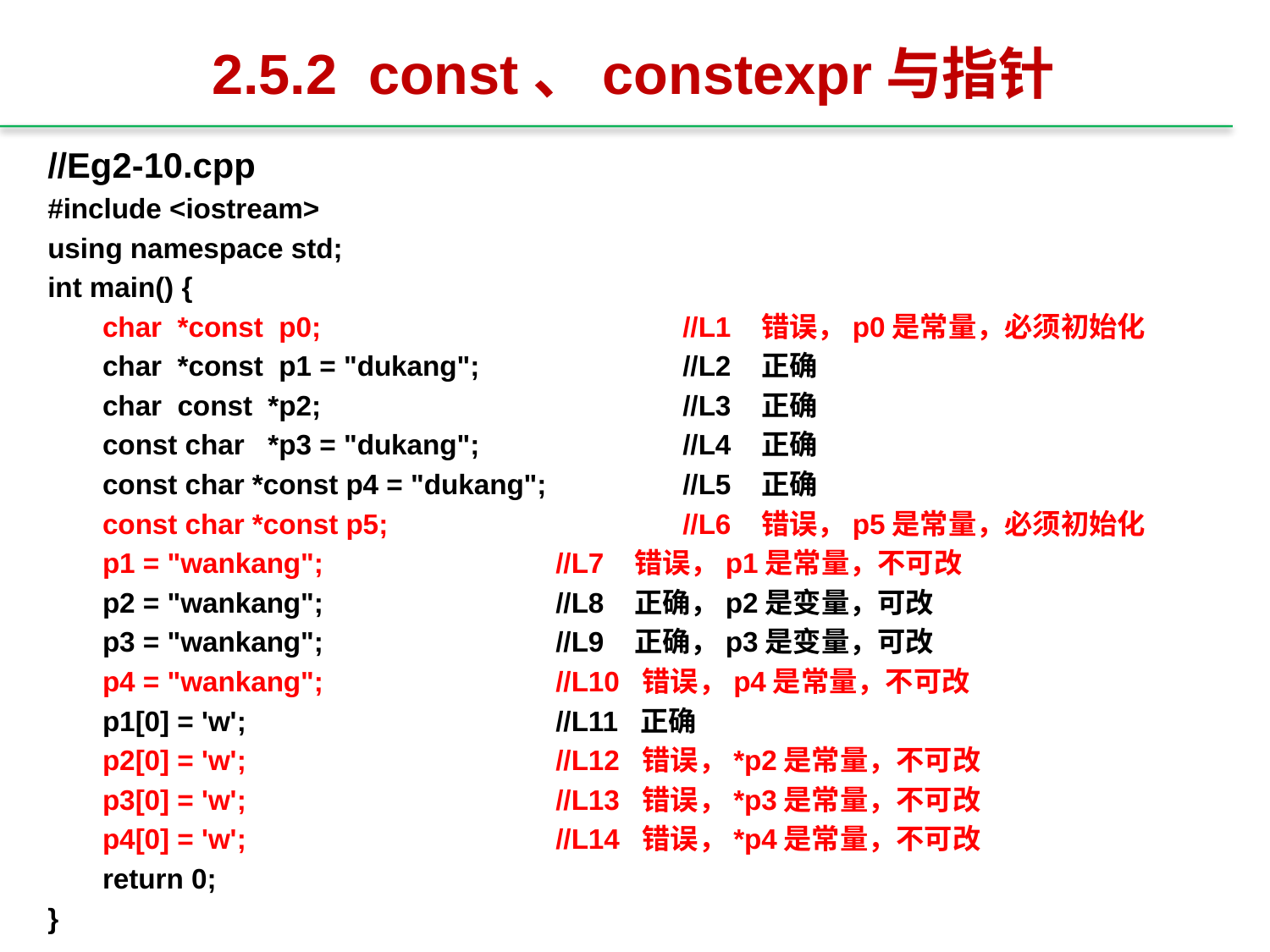

# 2.5.2  const、constexpr与指针
//Eg2-10.cpp
#include <iostream>
using namespace std;
int main() {
       char  *const  p0;    			//L1   错误，p0是常量，必须初始化
       char  *const  p1 = "dukang";    	 	//L2   正确
       char  const  *p2;    			//L3   正确
       const char   *p3 = "dukang";    	 	//L4   正确
       const char *const p4 = "dukang";  	//L5   正确
       const char *const p5;             		//L6   错误，p5是常量，必须初始化
       p1 = "wankang";		//L7   错误，p1是常量，不可改
       p2 = "wankang";		//L8   正确，p2是变量，可改
       p3 = "wankang";		//L9   正确，p3是变量，可改
       p4 = "wankang";		//L10  错误，p4是常量，不可改
       p1[0] = 'w';			//L11  正确
       p2[0] = 'w';			//L12  错误，*p2是常量，不可改
       p3[0] = 'w';			//L13  错误，*p3是常量，不可改
       p4[0] = 'w';			//L14  错误，*p4是常量，不可改
       return 0;
}